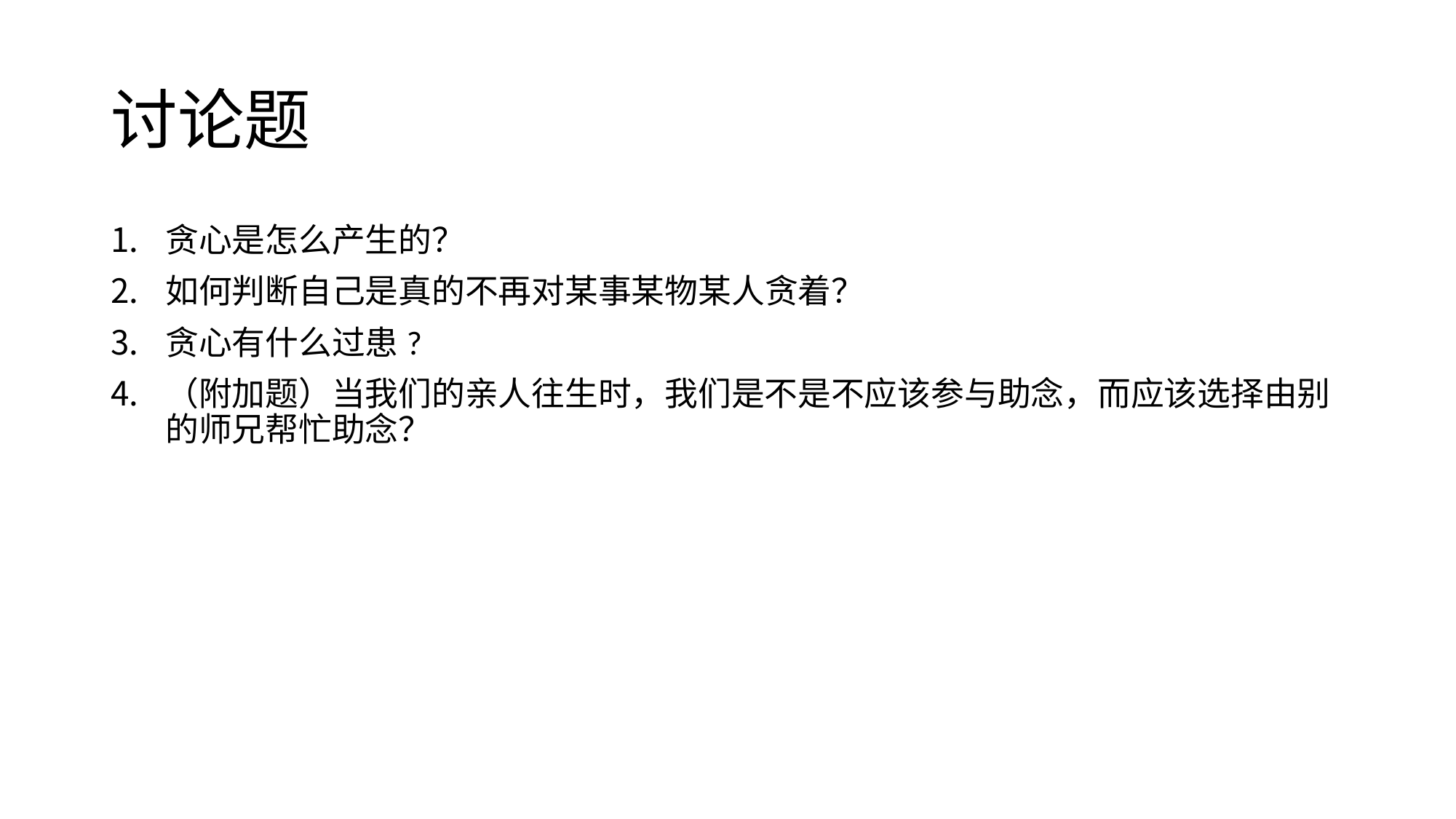

# 讨论题
贪心是怎么产生的？
如何判断自己是真的不再对某事某物某人贪着？
贪心有什么过患?
（附加题）当我们的亲人往生时，我们是不是不应该参与助念，而应该选择由别的师兄帮忙助念？